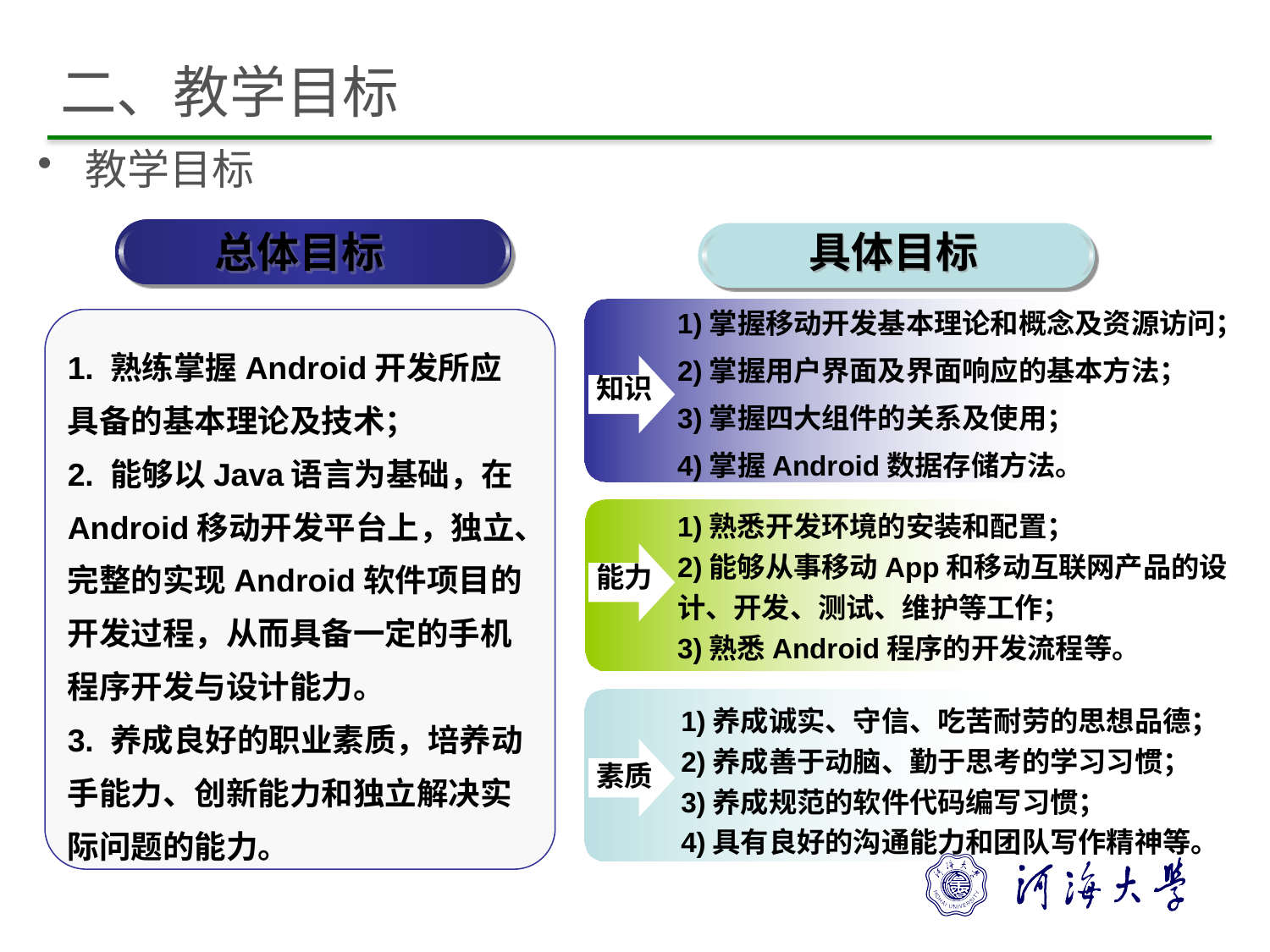

二、教学目标
教学目标

总体目标
具体目标

1)掌握移动开发基本理论和概念及资源访问；
2)掌握用户界面及界面响应的基本方法；
3)掌握四大组件的关系及使用；
4)掌握Android数据存储方法。

1. 熟练掌握Android开发所应具备的基本理论及技术；
2. 能够以Java语言为基础，在Android移动开发平台上，独立、完整的实现Android软件项目的开发过程，从而具备一定的手机程序开发与设计能力。
3. 养成良好的职业素质，培养动手能力、创新能力和独立解决实际问题的能力。
Text in here
知识
1)熟悉开发环境的安装和配置；
2)能够从事移动App和移动互联网产品的设计、开发、测试、维护等工作；
3)熟悉Android程序的开发流程等。

能力

1)养成诚实、守信、吃苦耐劳的思想品德；2)养成善于动脑、勤于思考的学习习惯；
3)养成规范的软件代码编写习惯；
4)具有良好的沟通能力和团队写作精神等。

素质
素质